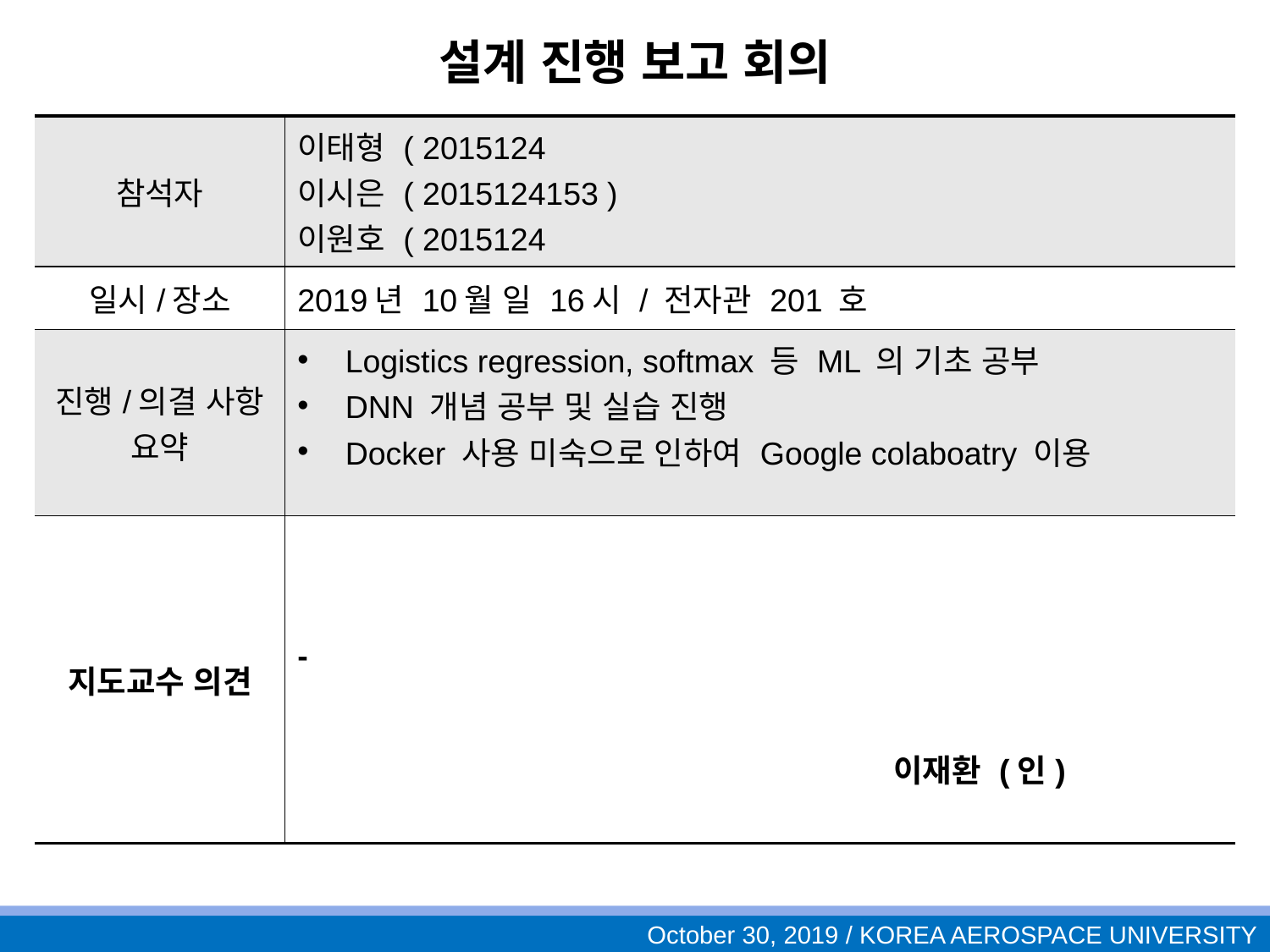

# 설계 진행 보고 회의
| 참석자 | 이태형 ( 2015124 이시은 ( 2015124153 ) 이원호 ( 2015124 |
| --- | --- |
| 일시/장소 | 2019년 10월 일 16시 / 전자관 201 호 |
| 진행/의결 사항 요약 | Logistics regression, softmax 등 ML 의 기초 공부 DNN 개념 공부 및 실습 진행 Docker 사용 미숙으로 인하여 Google colaboatry 이용 |
| 지도교수 의견 | - 이재환 (인) |